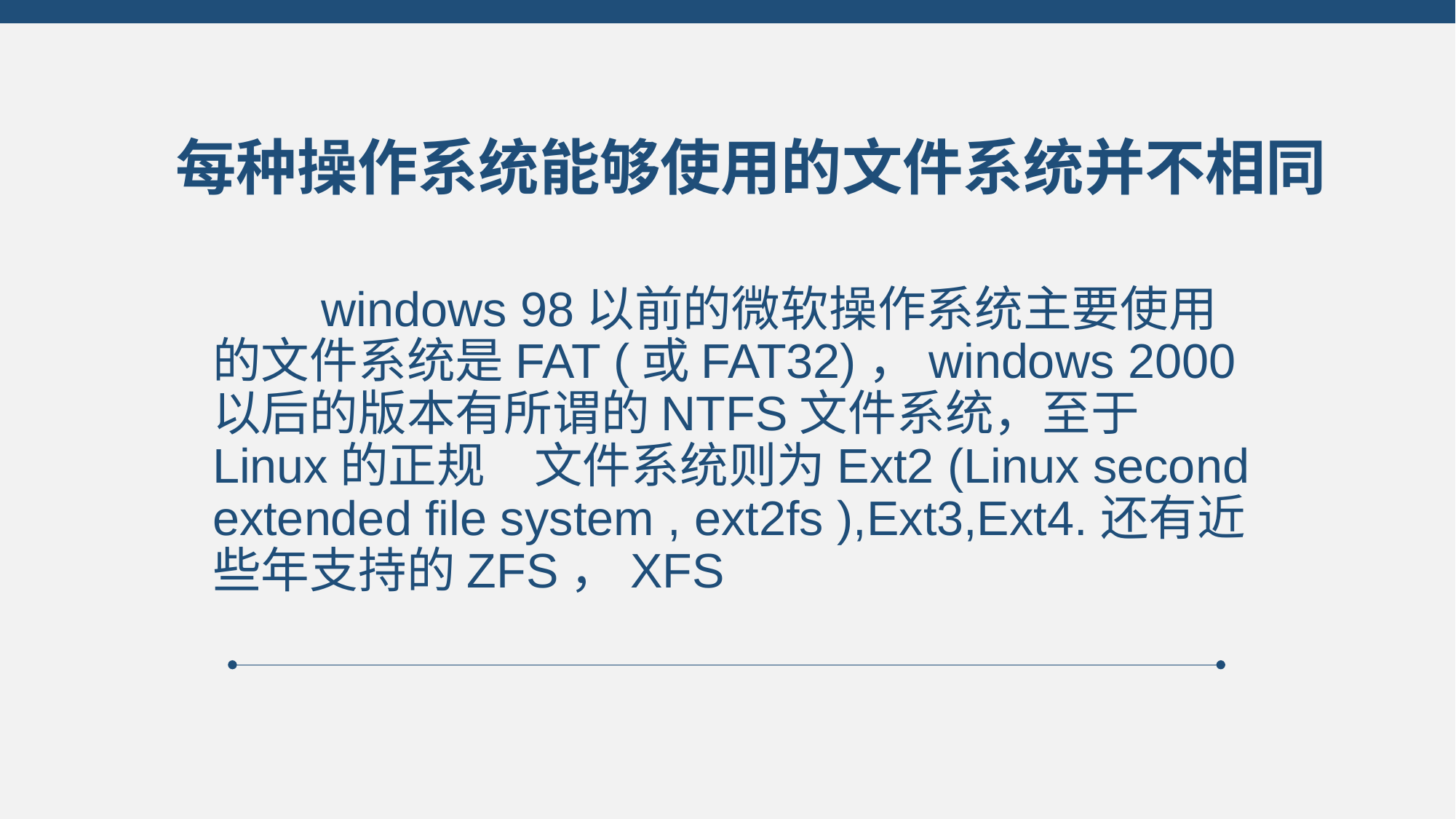

每种操作系统能够使用的文件系统并不相同
　　windows 98以前的微软操作系统主要使用的文件系统是FAT (或FAT32)，windows 2000以后的版本有所谓的NTFS文件系统，至于Linux的正规　文件系统则为Ext2 (Linux second extended file system , ext2fs ),Ext3,Ext4.还有近些年支持的ZFS，XFS